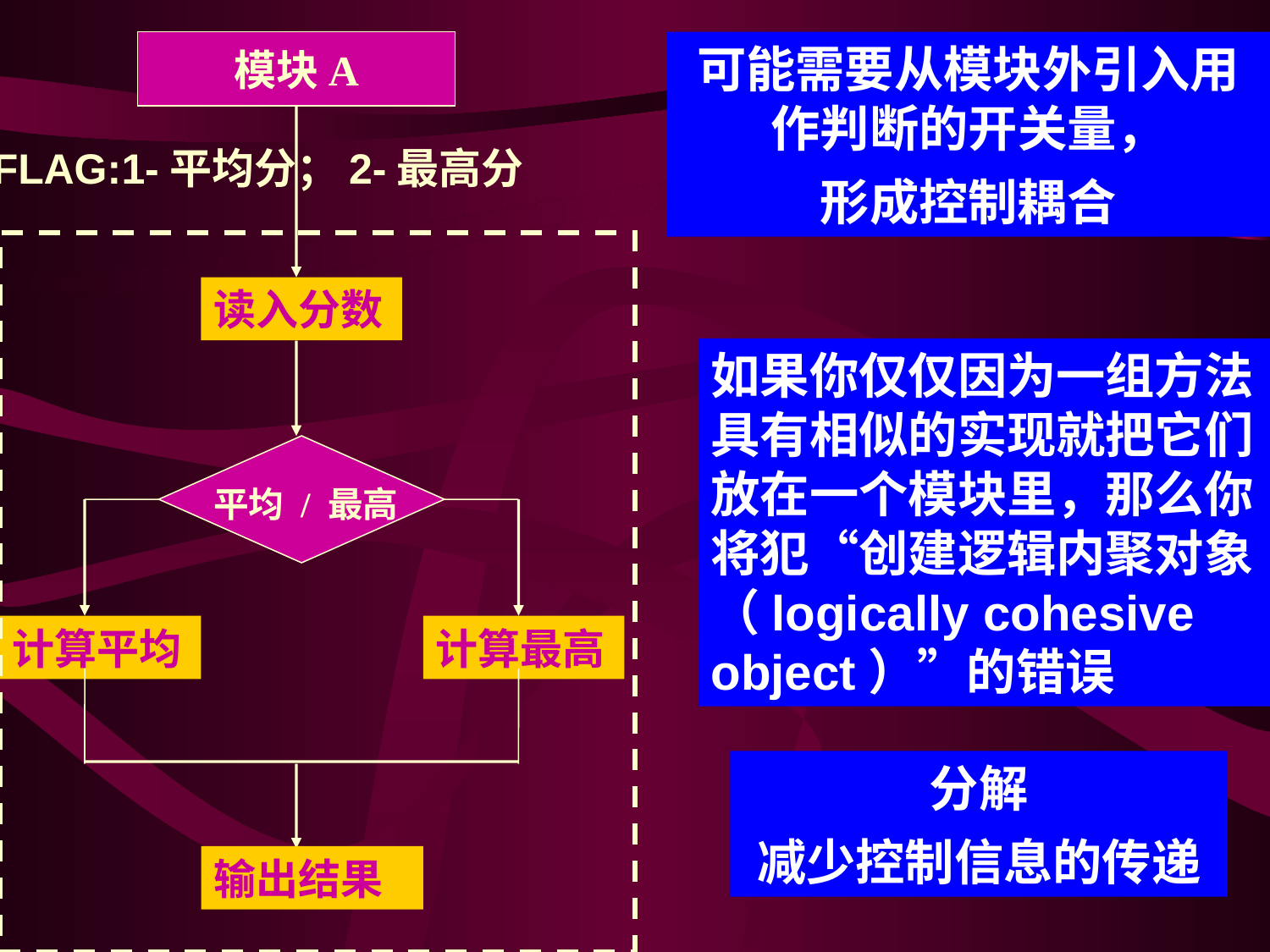

模块A
可能需要从模块外引入用作判断的开关量，
形成控制耦合

FLAG:1-平均分；2-最高分

读入分数
如果你仅仅因为一组方法具有相似的实现就把它们放在一个模块里，那么你将犯“创建逻辑内聚对象（logically cohesive object）”的错误

平均 / 最高

计算平均
计算最高

分解
减少控制信息的传递

输出结果

53